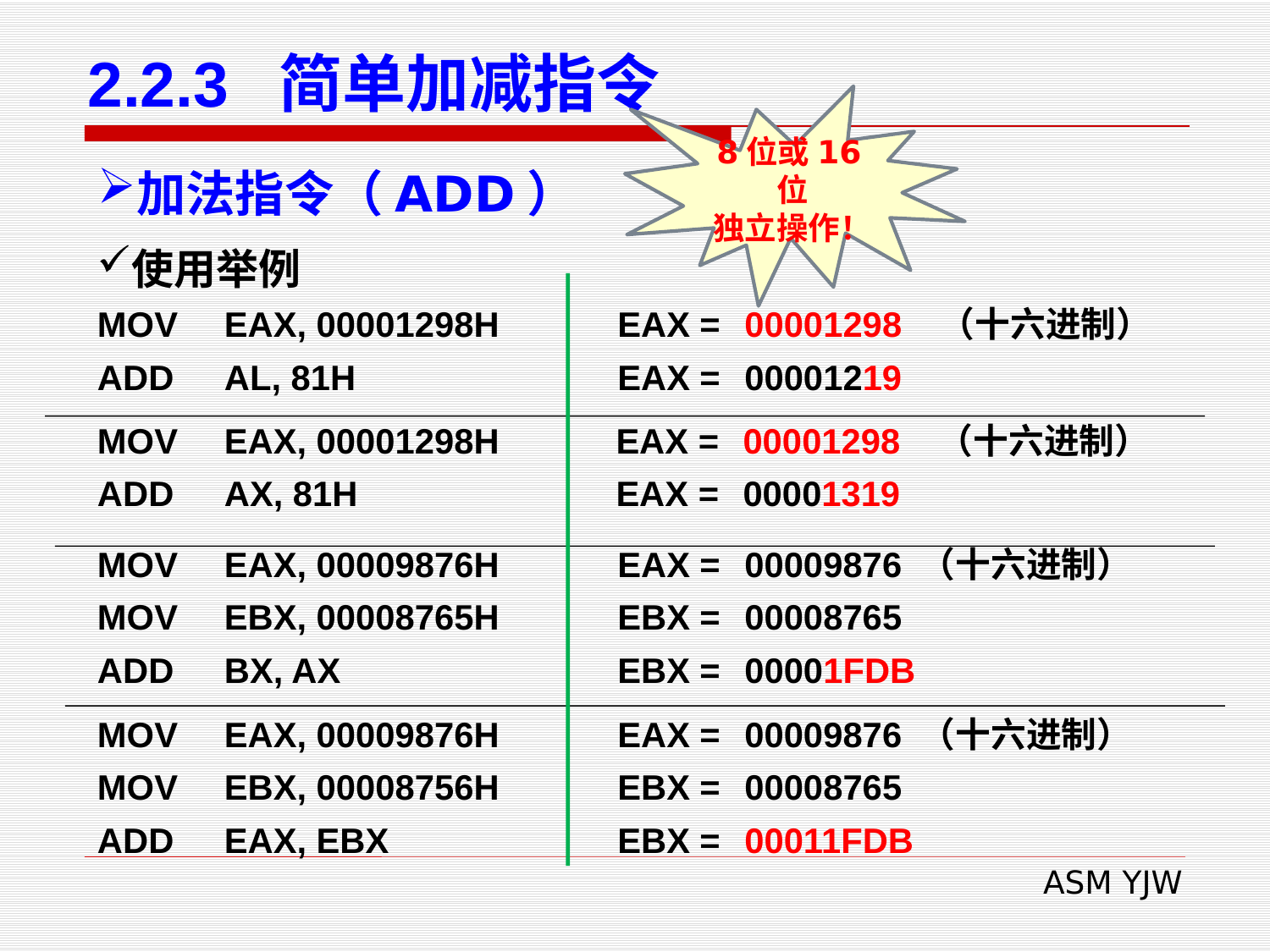

# 2.2.3  简单加减指令
8位或16位
独立操作！
加法指令（ADD）
使用举例

MOV	EAX, 00001298H
ADD	AL, 81H
EAX =	00001298   （十六进制）
EAX =	00001219
MOV	EAX, 00001298H
ADD	AX, 81H
EAX =	00001298   （十六进制）
EAX =	00001319

MOV	EAX, 00009876H
MOV	EBX, 00008765H
ADD	BX, AX
EAX =	00009876 （十六进制）
EBX =	00008765
EBX =	00001FDB

MOV	EAX, 00009876H
MOV	EBX, 00008756H
ADD	EAX, EBX
EAX =	00009876 （十六进制）
EBX =	00008765
EBX =	00011FDB